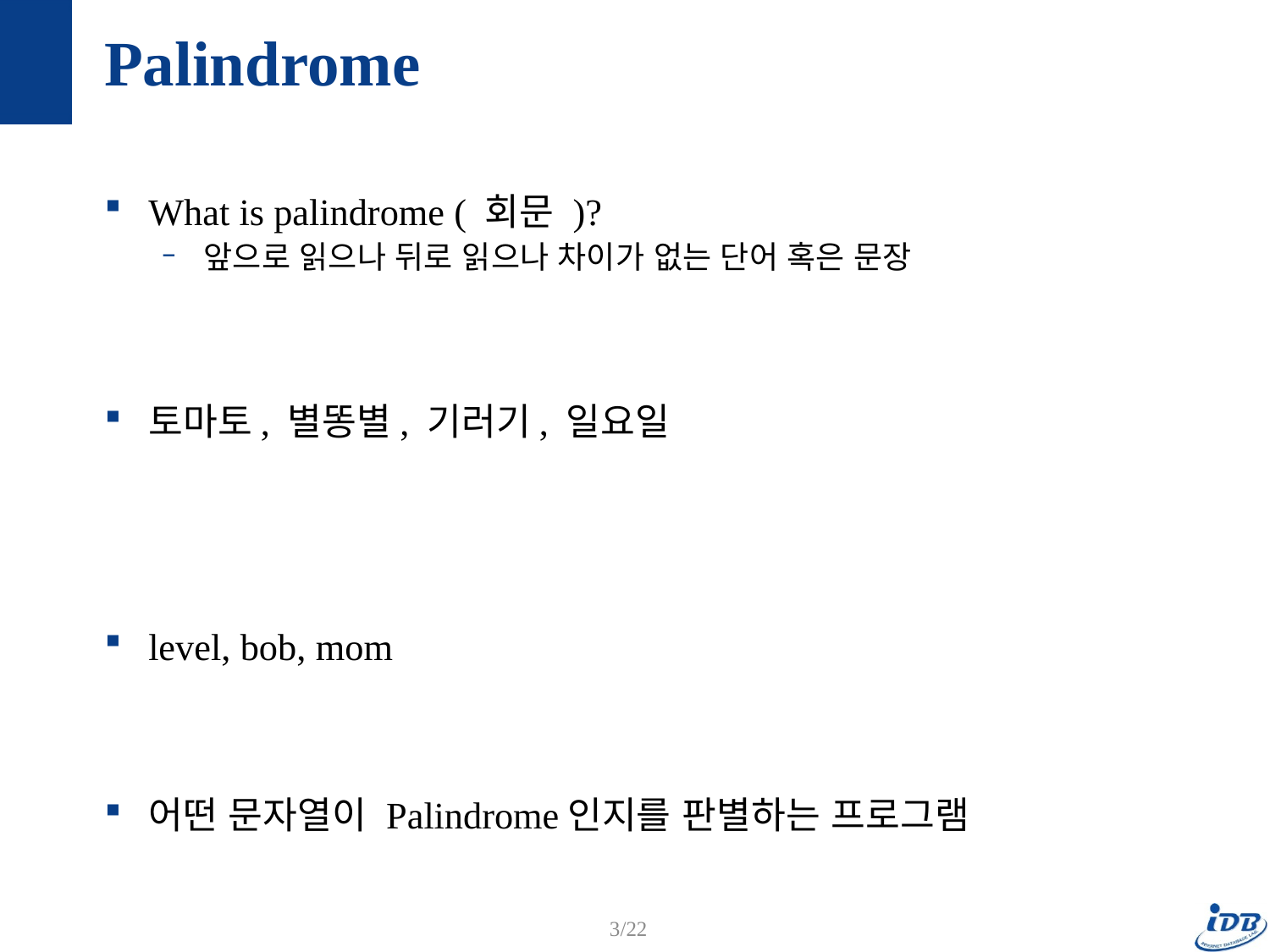

# Palindrome
What is palindrome ( 회문 )?
앞으로 읽으나 뒤로 읽으나 차이가 없는 단어 혹은 문장

토마토, 별똥별, 기러기, 일요일

level, bob, mom

어떤 문자열이 Palindrome인지를 판별하는 프로그램
3/22